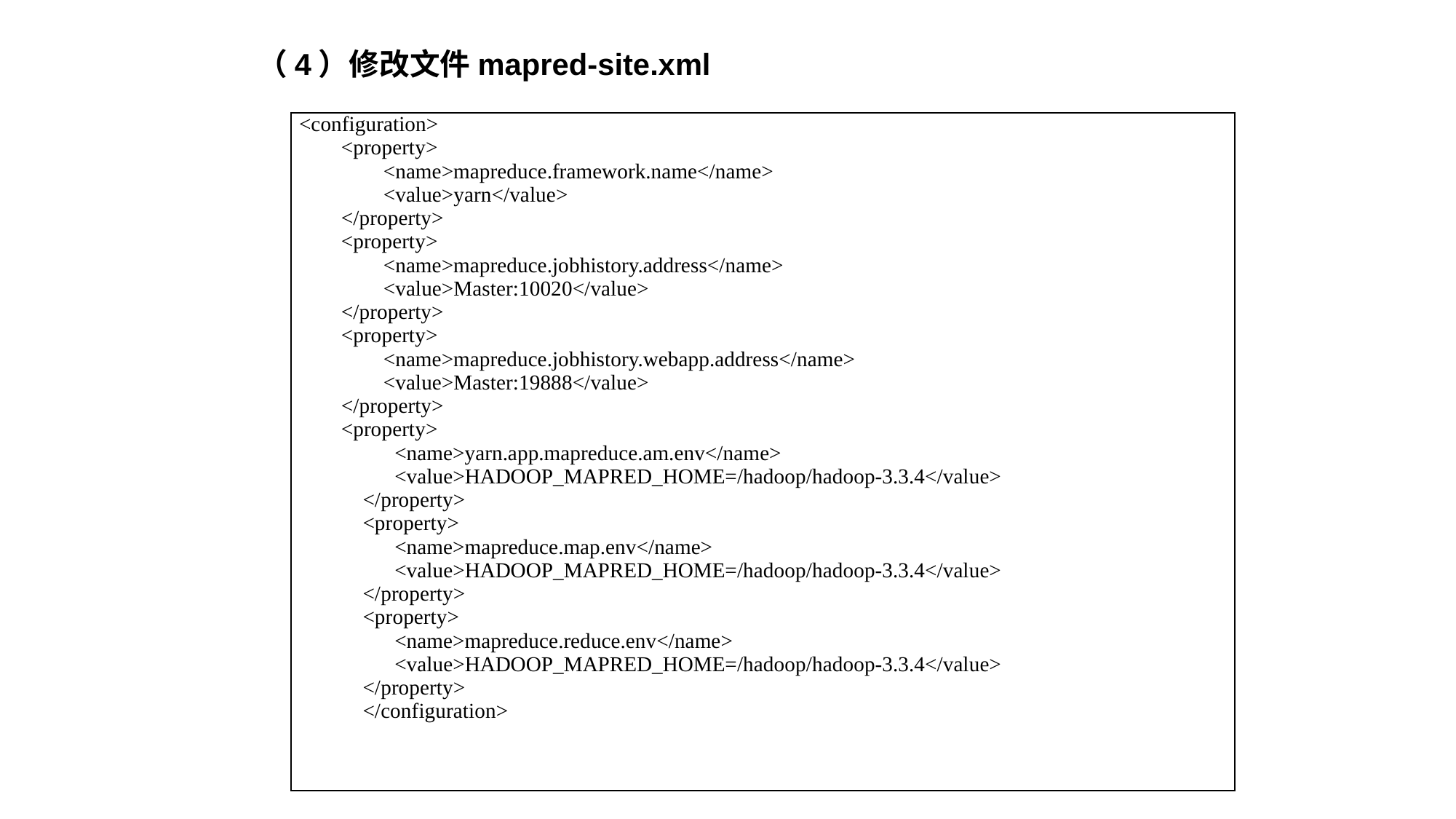

（4）修改文件mapred-site.xml
| <configuration> <property> <name>mapreduce.framework.name</name> <value>yarn</value> </property> <property> <name>mapreduce.jobhistory.address</name> <value>Master:10020</value> </property> <property> <name>mapreduce.jobhistory.webapp.address</name> <value>Master:19888</value> </property> <property> <name>yarn.app.mapreduce.am.env</name> <value>HADOOP\_MAPRED\_HOME=/hadoop/hadoop-3.3.4</value> </property> <property> <name>mapreduce.map.env</name> <value>HADOOP\_MAPRED\_HOME=/hadoop/hadoop-3.3.4</value> </property> <property> <name>mapreduce.reduce.env</name> <value>HADOOP\_MAPRED\_HOME=/hadoop/hadoop-3.3.4</value> </property> </configuration> |
| --- |